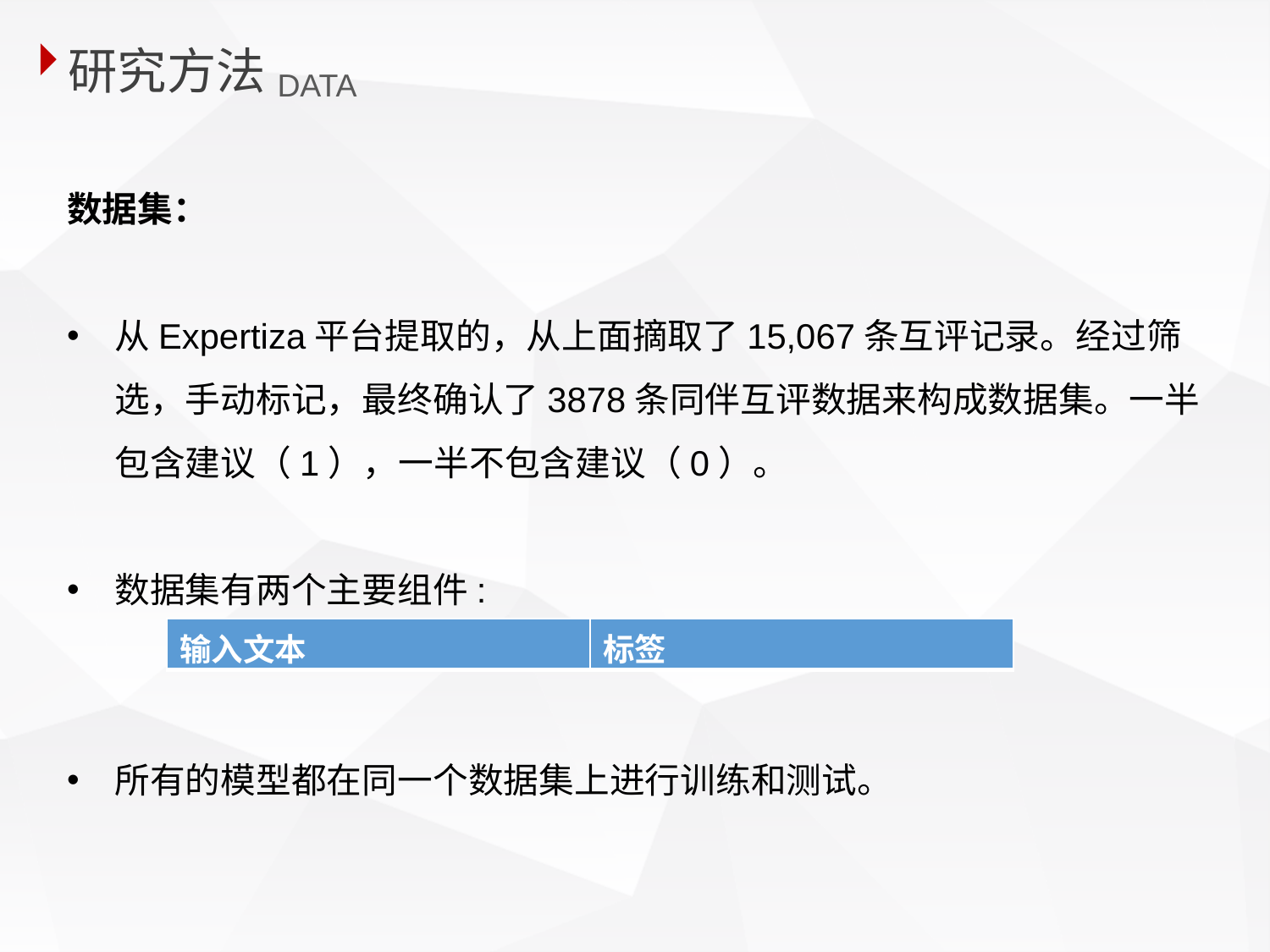

研究方法

  DATA
数据集：

从Expertiza平台提取的，从上面摘取了15,067条互评记录。经过筛选，手动标记，最终确认了3878条同伴互评数据来构成数据集。一半包含建议（1），一半不包含建议（0）。

数据集有两个主要组件:

所有的模型都在同一个数据集上进行训练和测试。
| 输入文本 | 标签 |
| --- | --- |